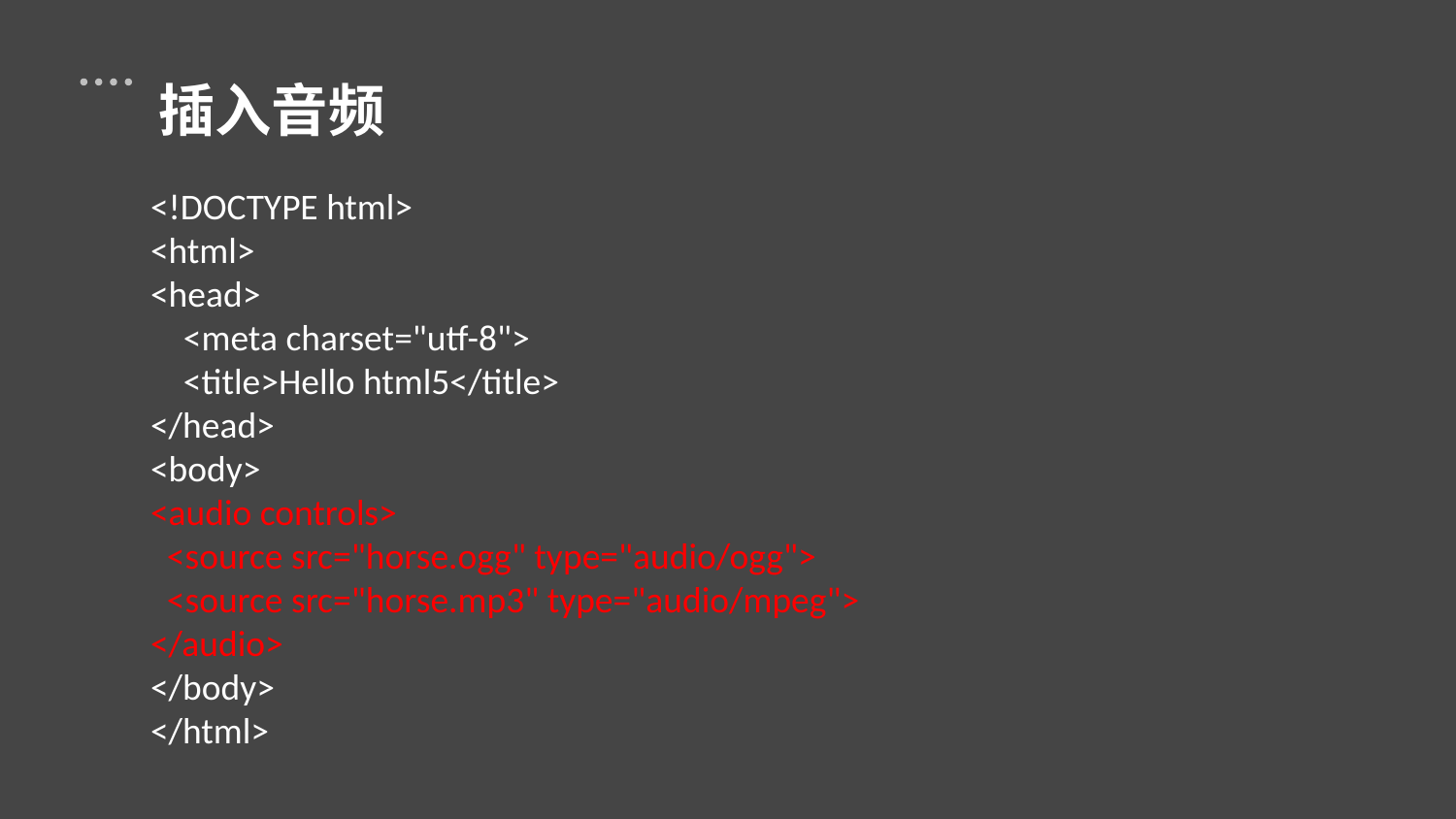

插入音频
<!DOCTYPE html>
<html>
<head>
    <meta charset="utf-8">
    <title>Hello html5</title>
</head>
<body>
<audio controls>
  <source src="horse.ogg" type="audio/ogg">
  <source src="horse.mp3" type="audio/mpeg">
</audio>
</body>
</html>